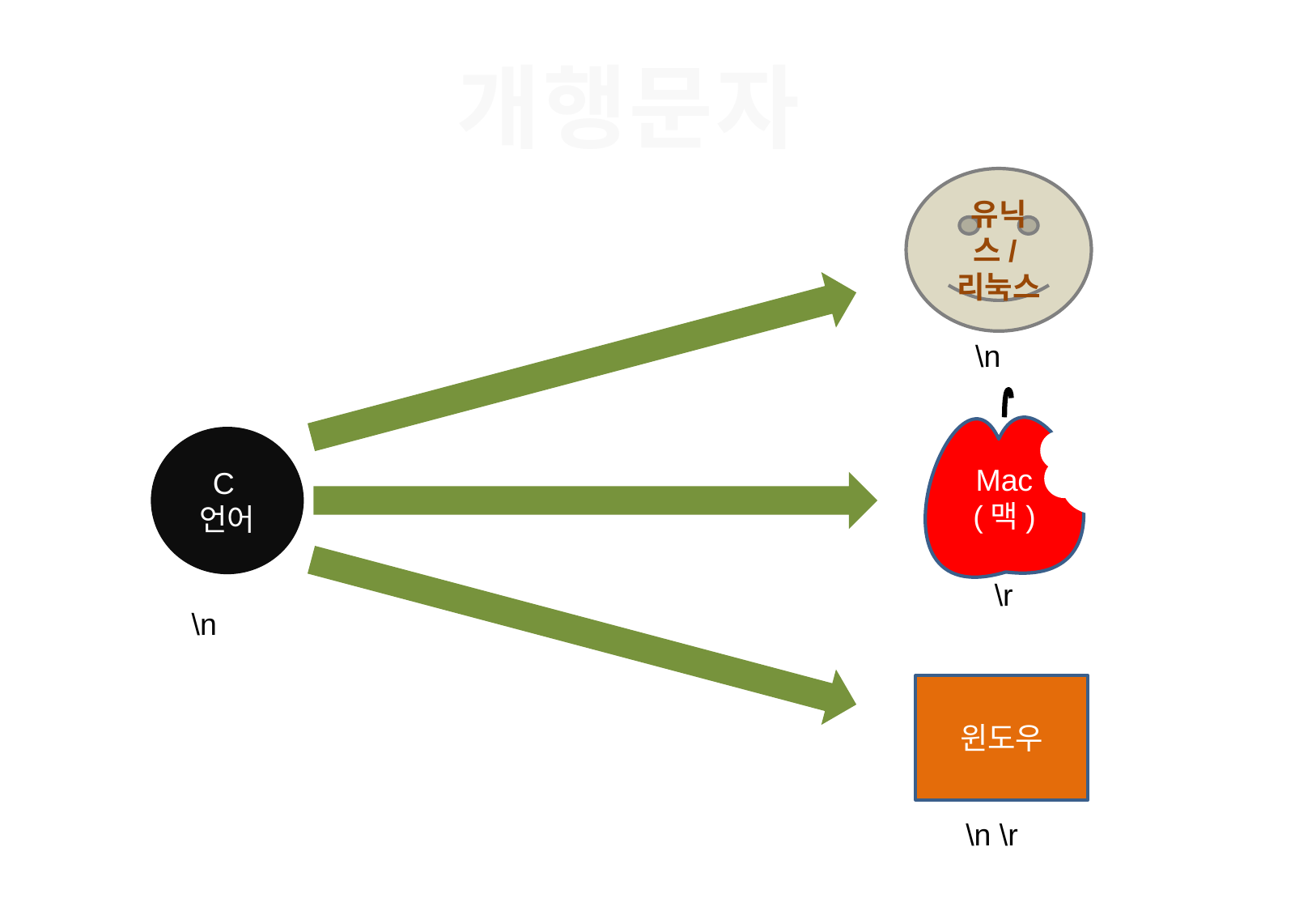

개행문자
유닉스/리눅스
\n

Mac
(맥)
C언어

\r

\n

윈도우
\n \r